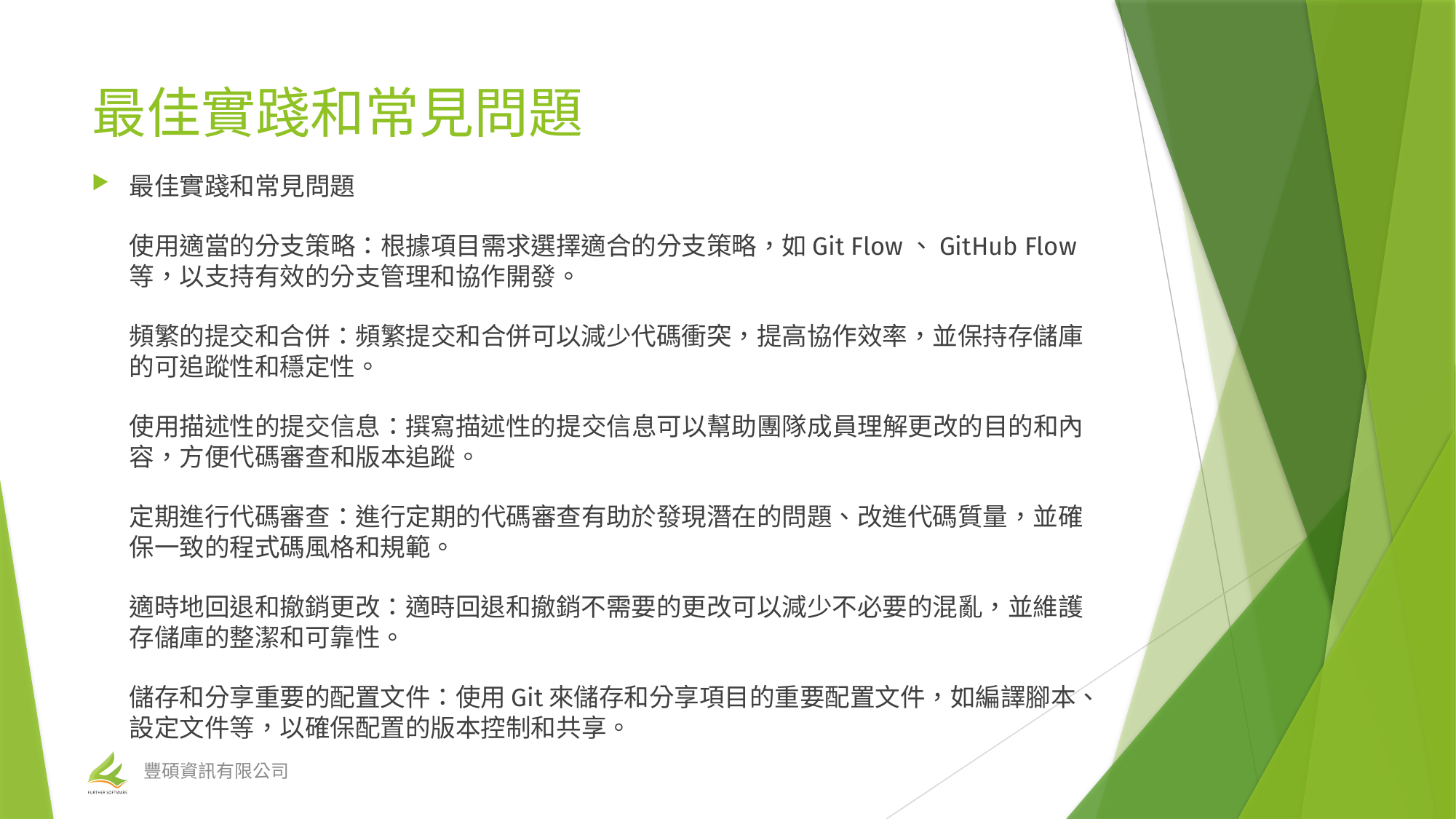

# 最佳實踐和常見問題
最佳實踐和常見問題
使用適當的分支策略：根據項目需求選擇適合的分支策略，如Git Flow、GitHub Flow等，以支持有效的分支管理和協作開發。
頻繁的提交和合併：頻繁提交和合併可以減少代碼衝突，提高協作效率，並保持存儲庫的可追蹤性和穩定性。
使用描述性的提交信息：撰寫描述性的提交信息可以幫助團隊成員理解更改的目的和內容，方便代碼審查和版本追蹤。
定期進行代碼審查：進行定期的代碼審查有助於發現潛在的問題、改進代碼質量，並確保一致的程式碼風格和規範。
適時地回退和撤銷更改：適時回退和撤銷不需要的更改可以減少不必要的混亂，並維護存儲庫的整潔和可靠性。
儲存和分享重要的配置文件：使用Git來儲存和分享項目的重要配置文件，如編譯腳本、設定文件等，以確保配置的版本控制和共享。
豐碩資訊有限公司